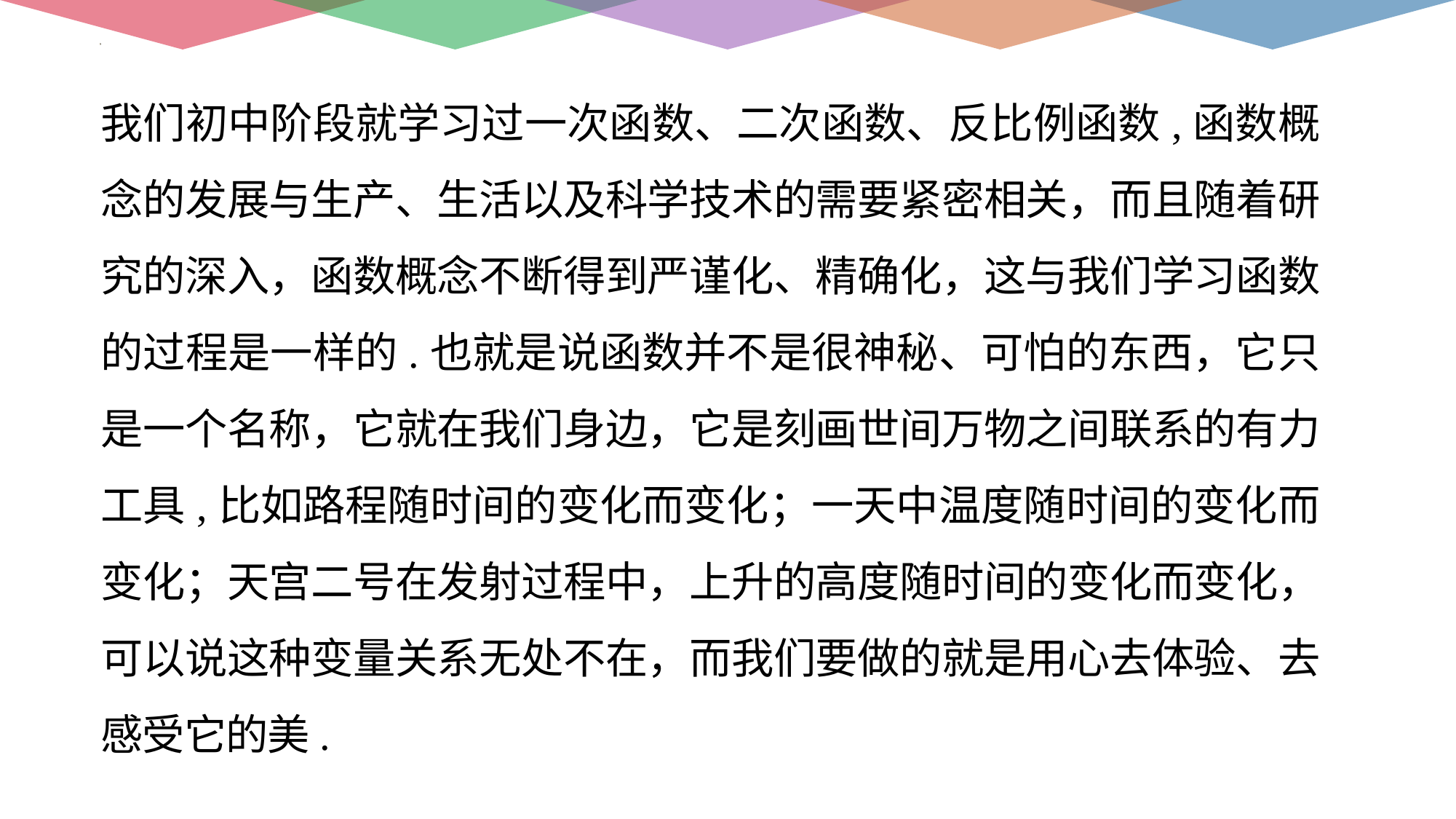

我们初中阶段就学习过一次函数、二次函数、反比例函数,函数概念的发展与生产、生活以及科学技术的需要紧密相关，而且随着研究的深入，函数概念不断得到严谨化、精确化，这与我们学习函数的过程是一样的.也就是说函数并不是很神秘、可怕的东西，它只是一个名称，它就在我们身边，它是刻画世间万物之间联系的有力工具,比如路程随时间的变化而变化；一天中温度随时间的变化而变化；天宫二号在发射过程中，上升的高度随时间的变化而变化，可以说这种变量关系无处不在，而我们要做的就是用心去体验、去感受它的美.